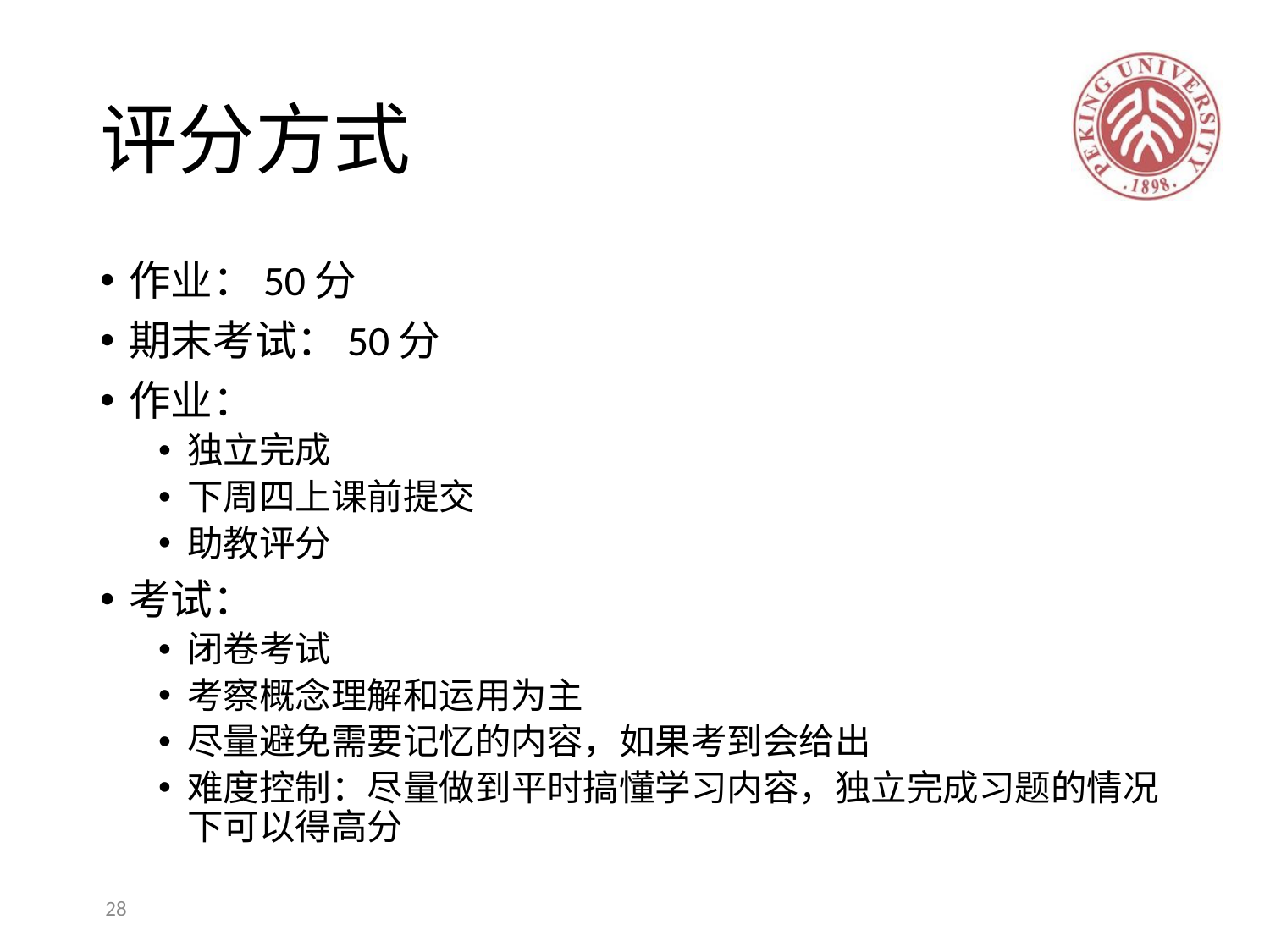

# 评分方式
作业：50分
期末考试：50分
作业：
独立完成
下周四上课前提交
助教评分
考试：
闭卷考试
考察概念理解和运用为主
尽量避免需要记忆的内容，如果考到会给出
难度控制：尽量做到平时搞懂学习内容，独立完成习题的情况下可以得高分
28